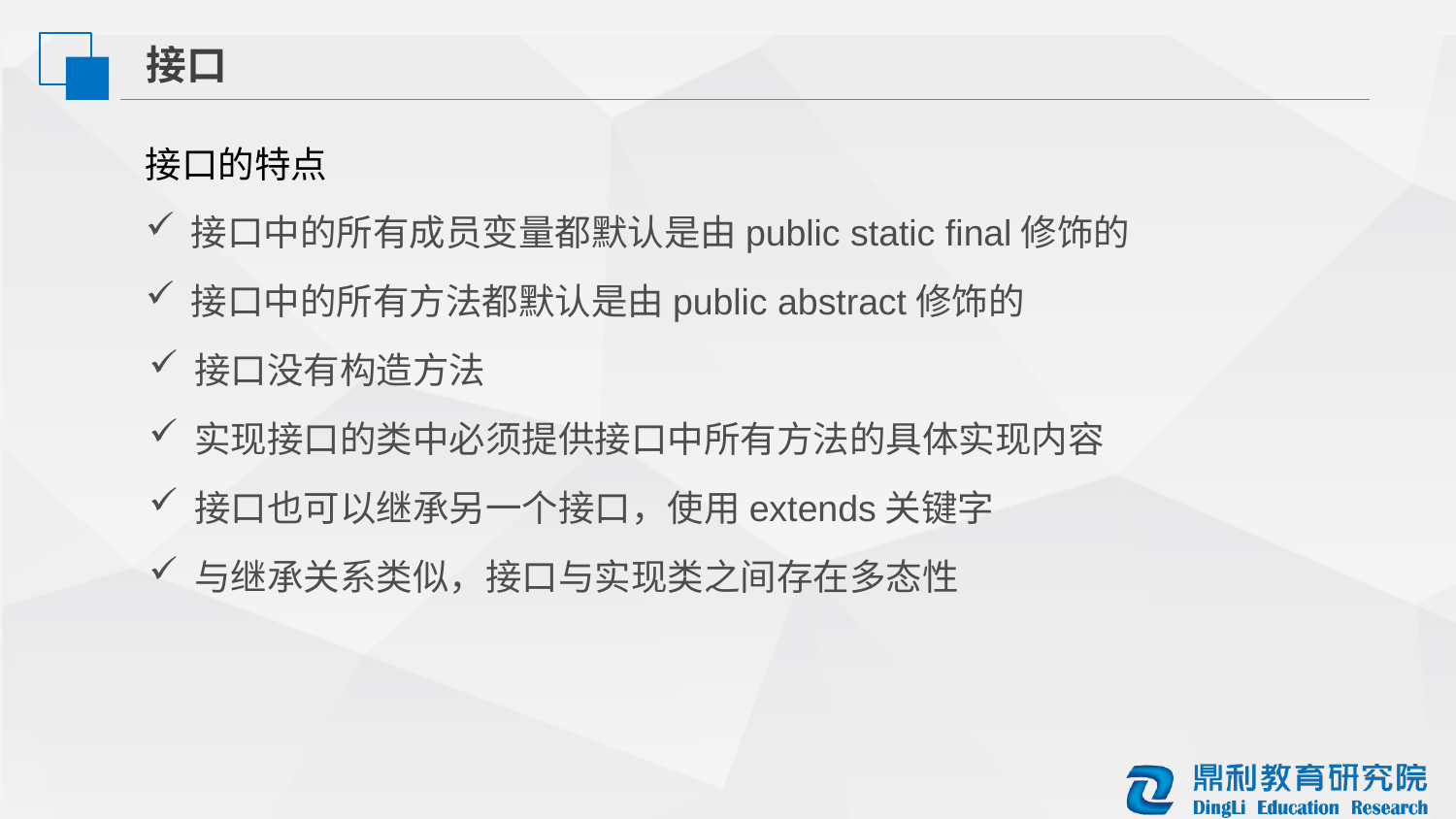

接口
接口的特点
接口中的所有成员变量都默认是由public static final修饰的
接口中的所有方法都默认是由public abstract修饰的
接口没有构造方法
实现接口的类中必须提供接口中所有方法的具体实现内容
接口也可以继承另一个接口，使用extends关键字
与继承关系类似，接口与实现类之间存在多态性